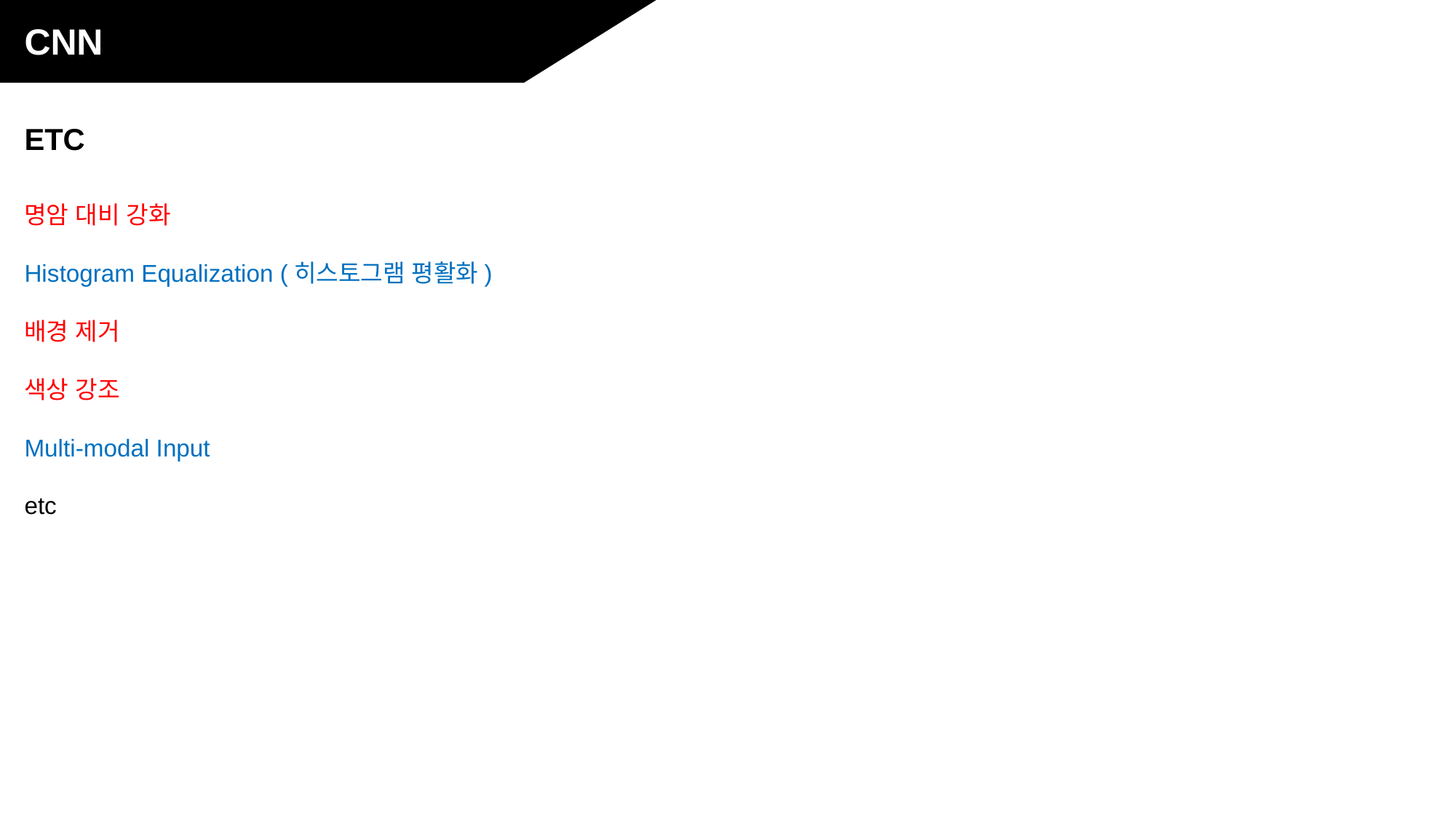

CNN
ETC
명암 대비 강화

Histogram Equalization (히스토그램 평활화)

배경 제거

색상 강조

Multi-modal Input

etc